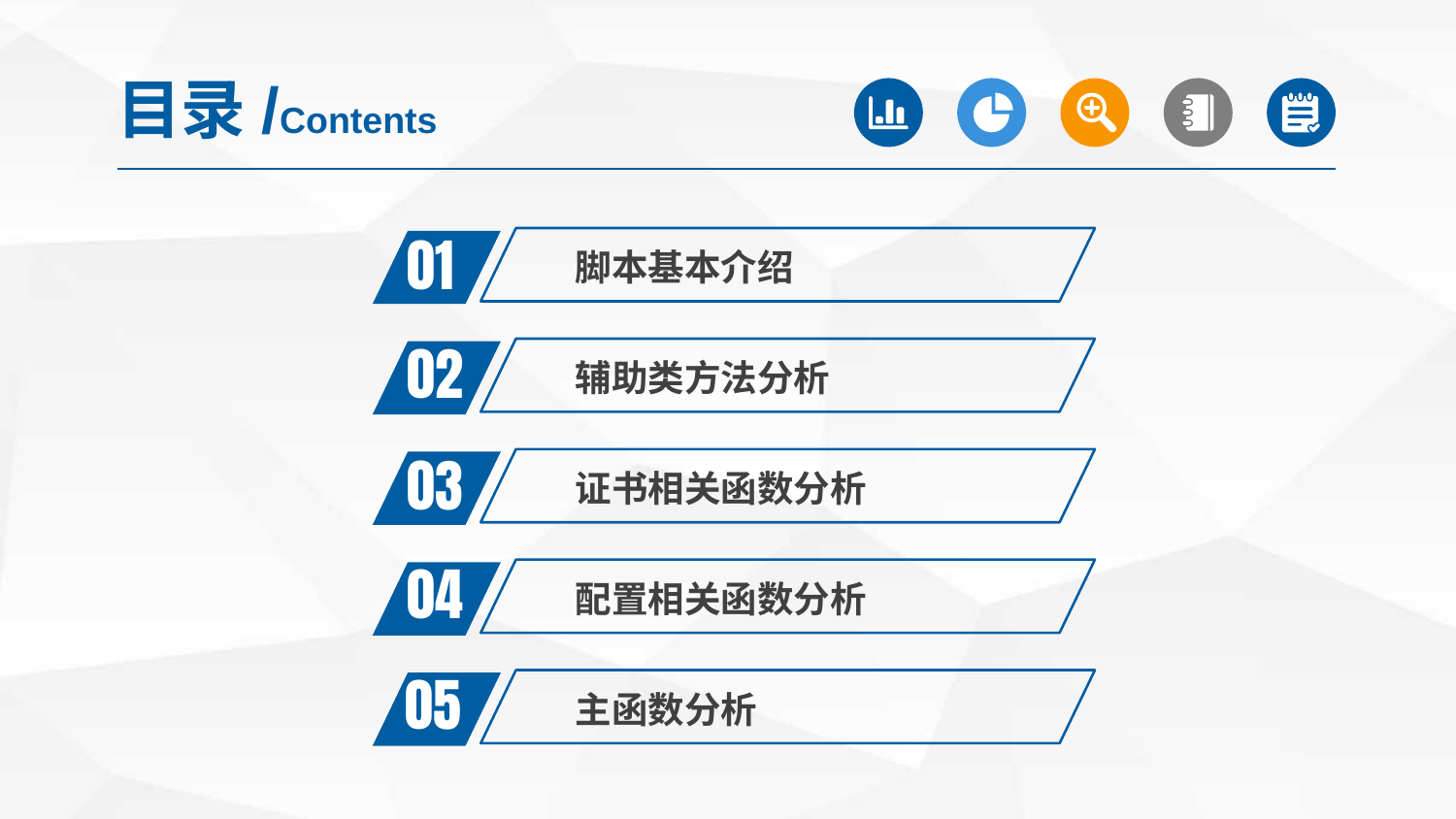

目录/Contents

01

脚本基本介绍
02

辅助类方法分析
03

证书相关函数分析
04

配置相关函数分析
05

主函数分析